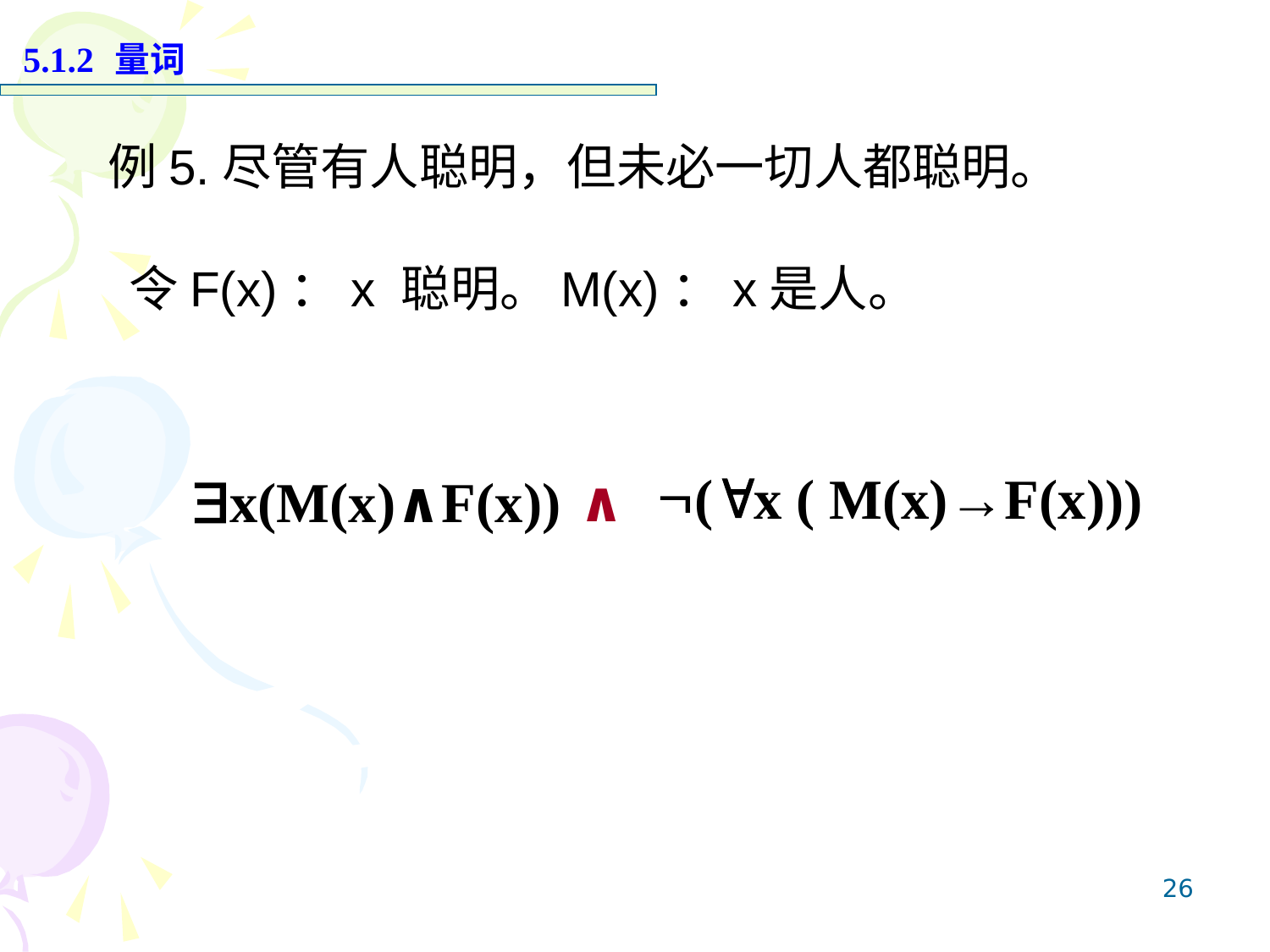

5.1.2 量词

例5.尽管有人聪明，但未必一切人都聪明。
令F(x)：x 聪明。M(x)：x是人。
¬(∀x ( M(x)→F(x)))
∧
∃x(M(x)∧F(x))
26